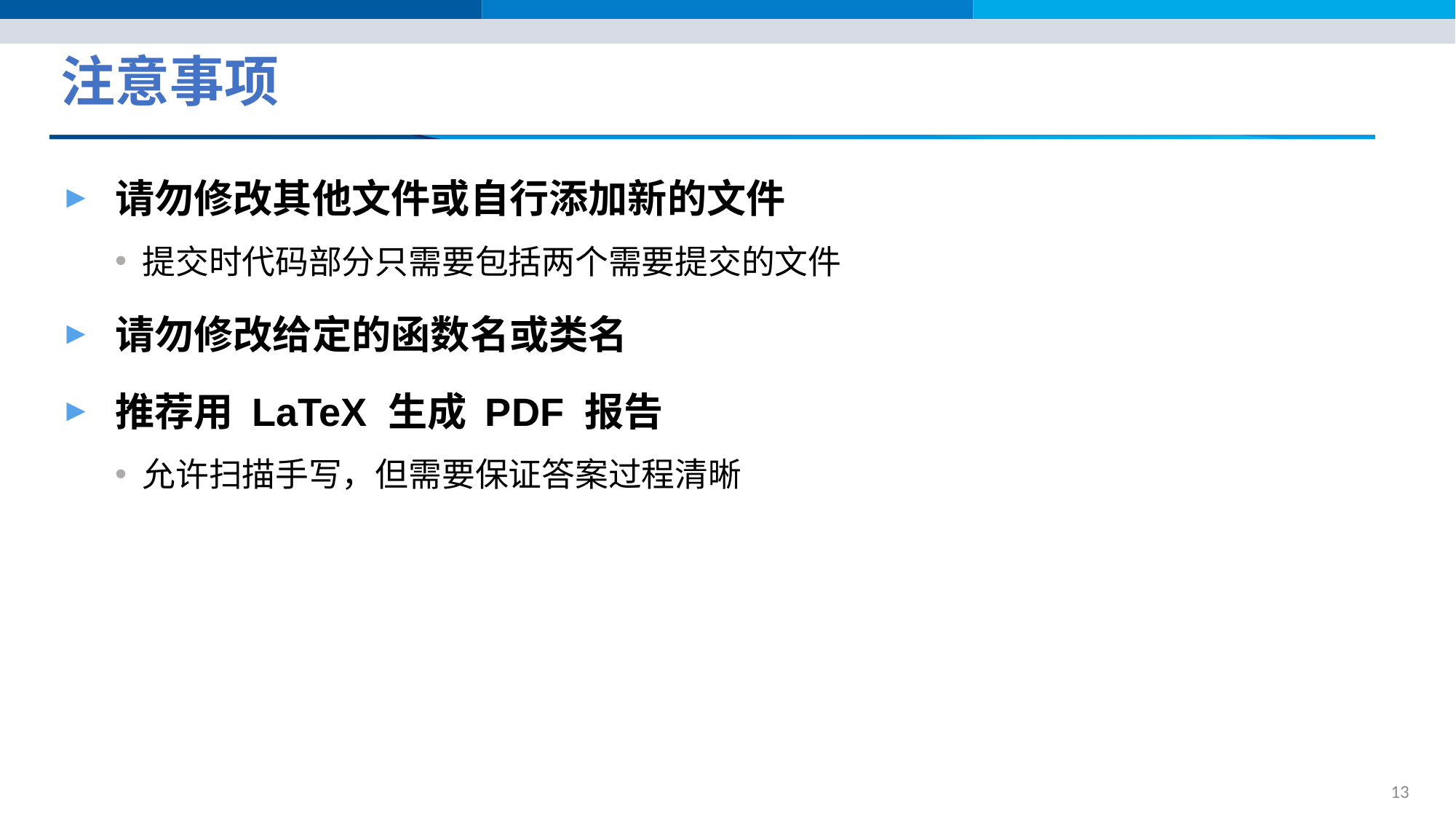

# 注意事项
请勿修改其他文件或自行添加新的文件
提交时代码部分只需要包括两个需要提交的文件
请勿修改给定的函数名或类名
推荐用 LaTeX 生成 PDF 报告
允许扫描手写，但需要保证答案过程清晰
13